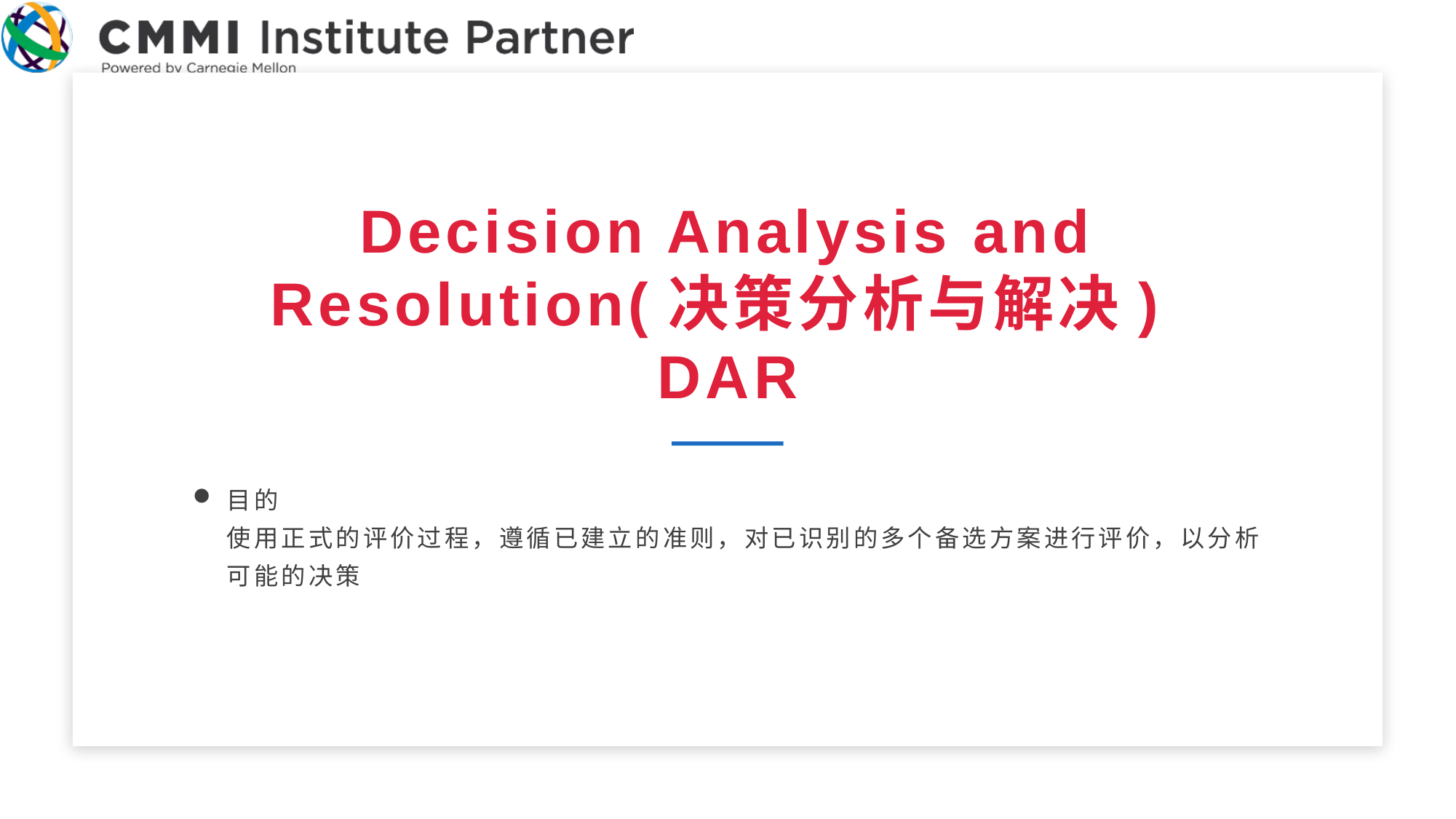

Decision Analysis and Resolution(决策分析与解决)  DAR

目的
使用正式的评价过程，遵循已建立的准则，对已识别的多个备选方案进行评价，以分析可能的决策